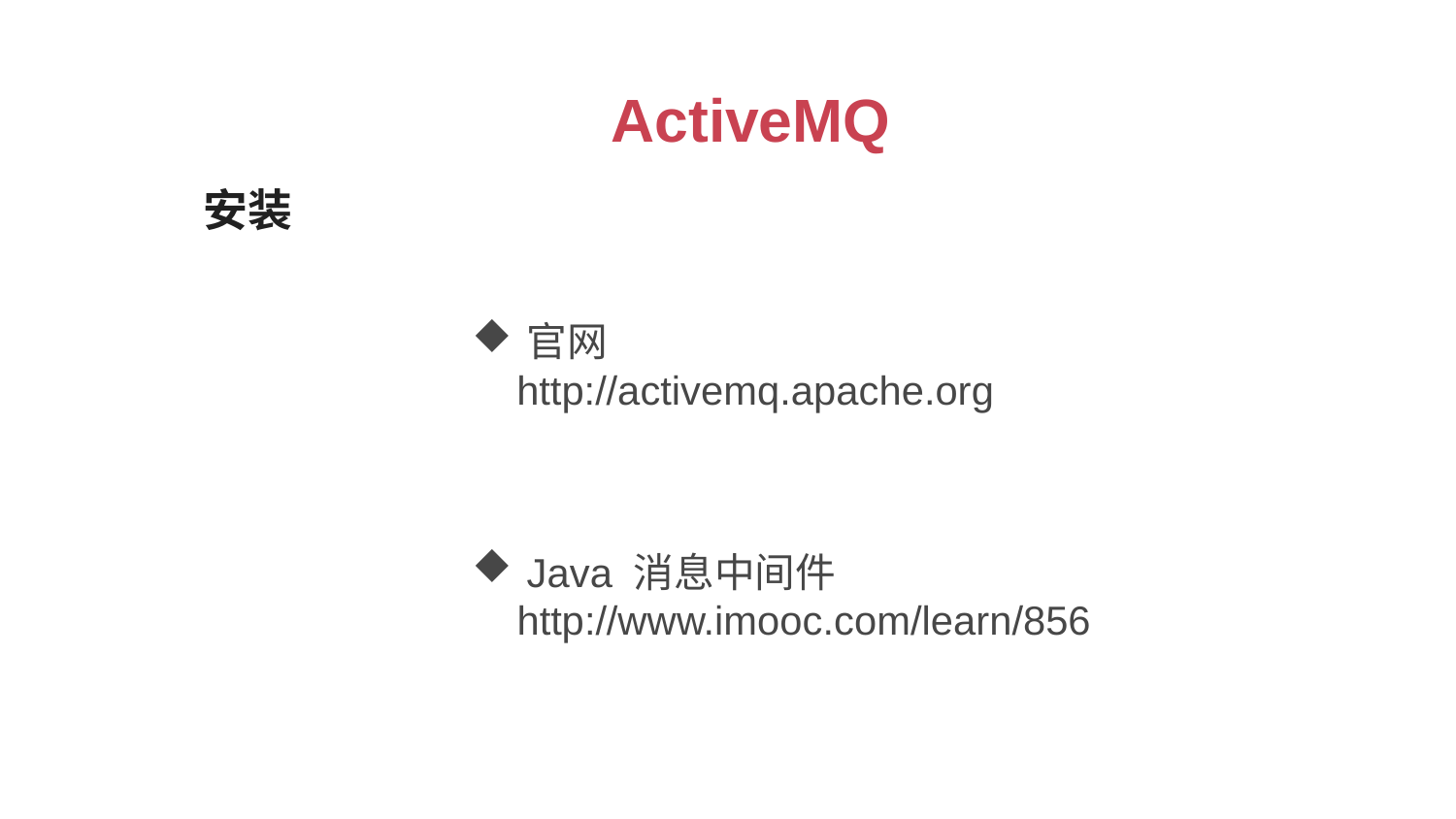

ActiveMQ
安装
官网
    http://activemq.apache.org
Java 消息中间件
    http://www.imooc.com/learn/856